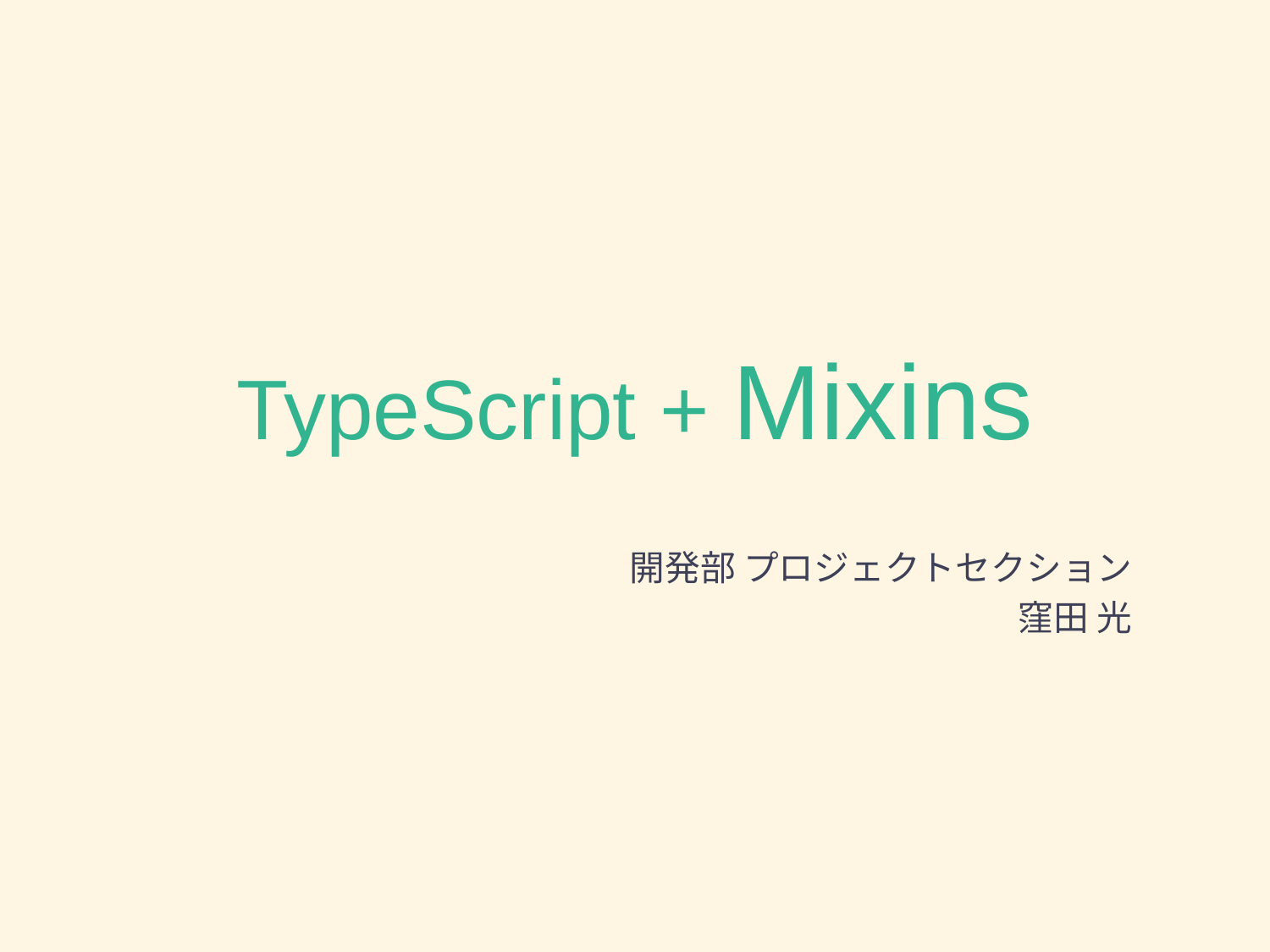

# TypeScript + Mixins
開発部 プロジェクトセクション
窪田 光